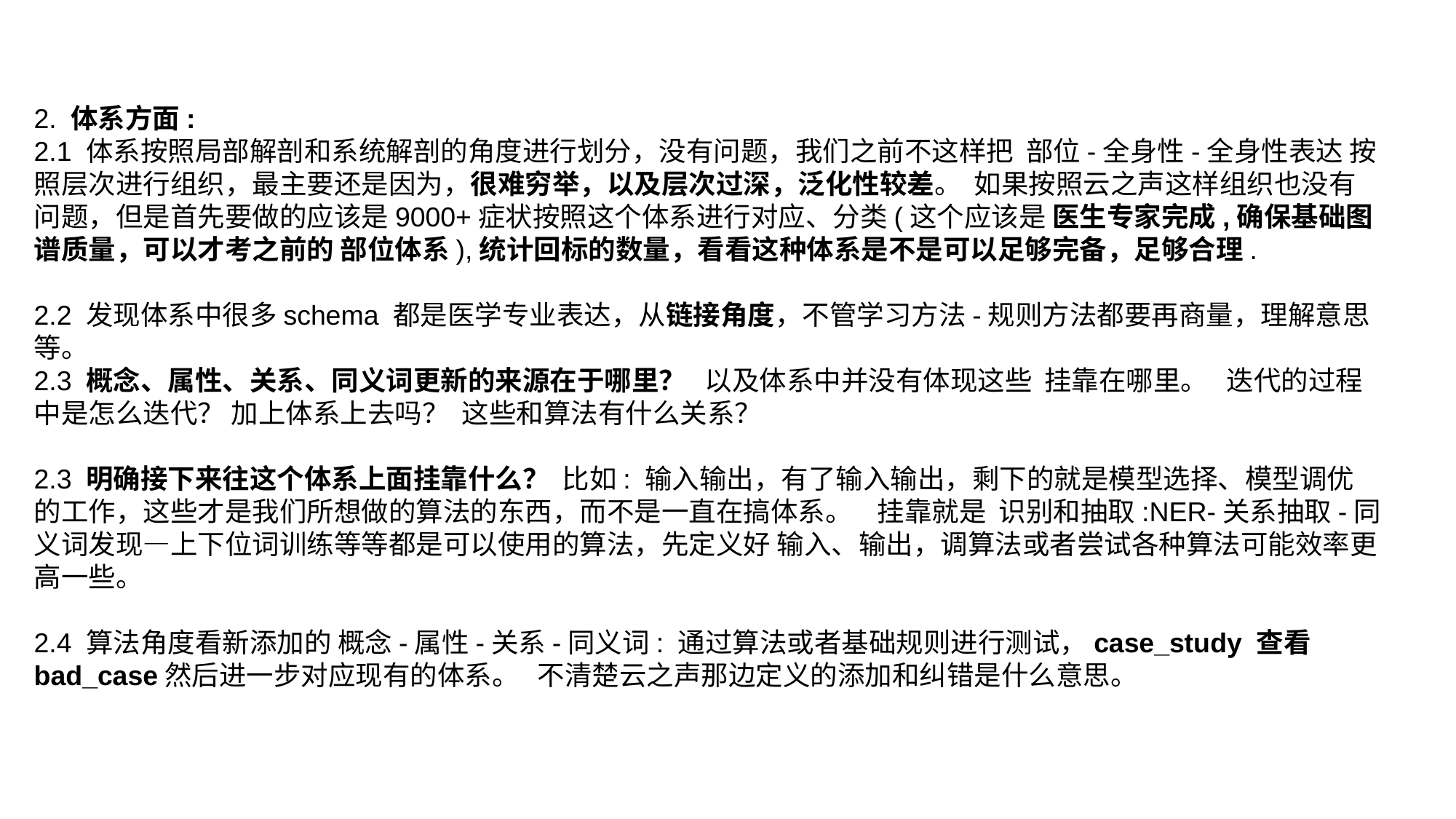

2. 体系方面:
2.1 体系按照局部解剖和系统解剖的角度进行划分，没有问题，我们之前不这样把  部位-全身性-全身性表达 按照层次进行组织，最主要还是因为，很难穷举，以及层次过深，泛化性较差。  如果按照云之声这样组织也没有问题，但是首先要做的应该是9000+症状按照这个体系进行对应、分类(这个应该是 医生专家完成,确保基础图谱质量，可以才考之前的 部位体系),统计回标的数量，看看这种体系是不是可以足够完备，足够合理.
2.2 发现体系中很多schema 都是医学专业表达，从链接角度，不管学习方法-规则方法都要再商量，理解意思等。
2.3 概念、属性、关系、同义词更新的来源在于哪里？   以及体系中并没有体现这些  挂靠在哪里。   迭代的过程中是怎么迭代？ 加上体系上去吗？  这些和算法有什么关系？
2.3 明确接下来往这个体系上面挂靠什么？  比如: 输入输出，有了输入输出，剩下的就是模型选择、模型调优的工作，这些才是我们所想做的算法的东西，而不是一直在搞体系。    挂靠就是  识别和抽取:NER-关系抽取-同义词发现—上下位词训练等等都是可以使用的算法，先定义好 输入、输出，调算法或者尝试各种算法可能效率更高一些。
2.4 算法角度看新添加的 概念-属性-关系-同义词: 通过算法或者基础规则进行测试，case_study 查看 bad_case然后进一步对应现有的体系。   不清楚云之声那边定义的添加和纠错是什么意思。